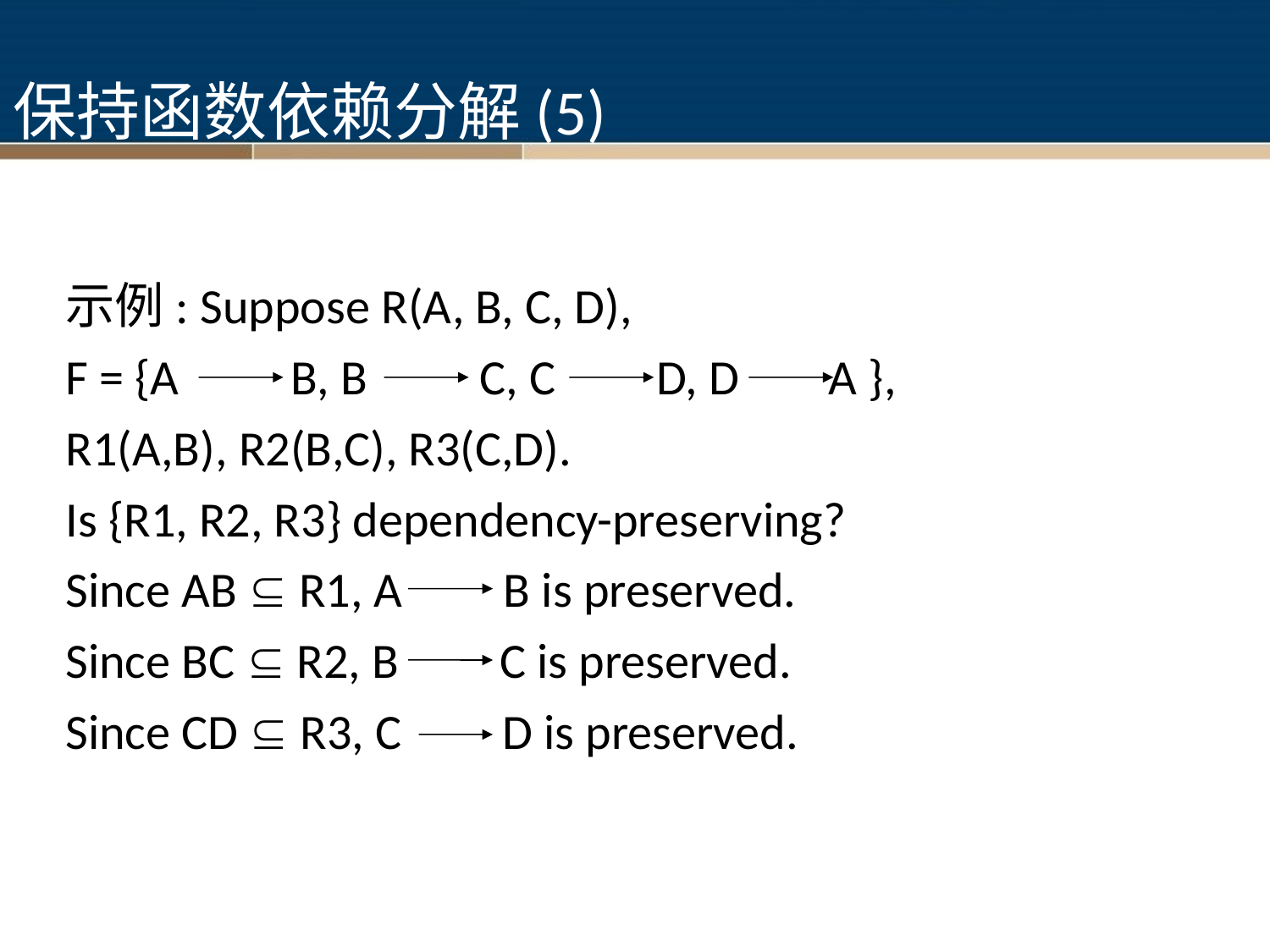

# 保持函数依赖分解(5)
示例: Suppose R(A, B, C, D),
F = {A          B, B          C, C         D, D        A },
R1(A,B), R2(B,C), R3(C,D).
Is {R1, R2, R3} dependency-preserving?
Since AB ⊆ R1, A         B is preserved.
Since BC ⊆ R2, B         C is preserved.
Since CD ⊆ R3, C         D is preserved.